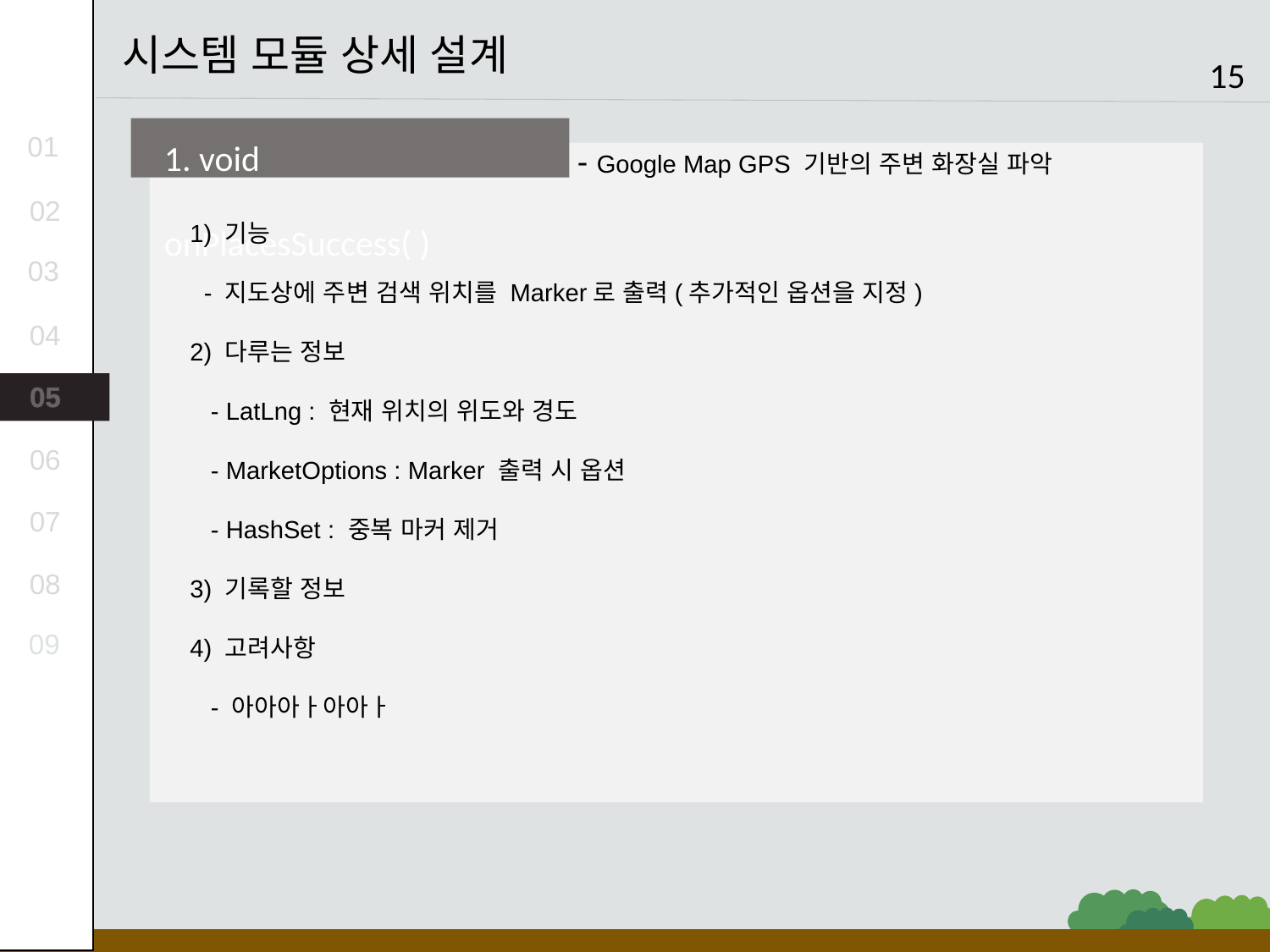

시스템 모듈 상세 설계
15
1. void onPlacesSuccess( )

01
- Google Map GPS 기반의 주변 화장실 파악

1) 기능
  - 지도상에 주변 검색 위치를 Marker로 출력(추가적인 옵션을 지정)
2) 다루는 정보
   - LatLng : 현재 위치의 위도와 경도
   - MarketOptions : Marker 출력 시 옵션
   - HashSet : 중복 마커 제거
3) 기록할 정보
4) 고려사항
   - 아아아ㅏ아아ㅏ
02
03

04
05

06
07
08
09